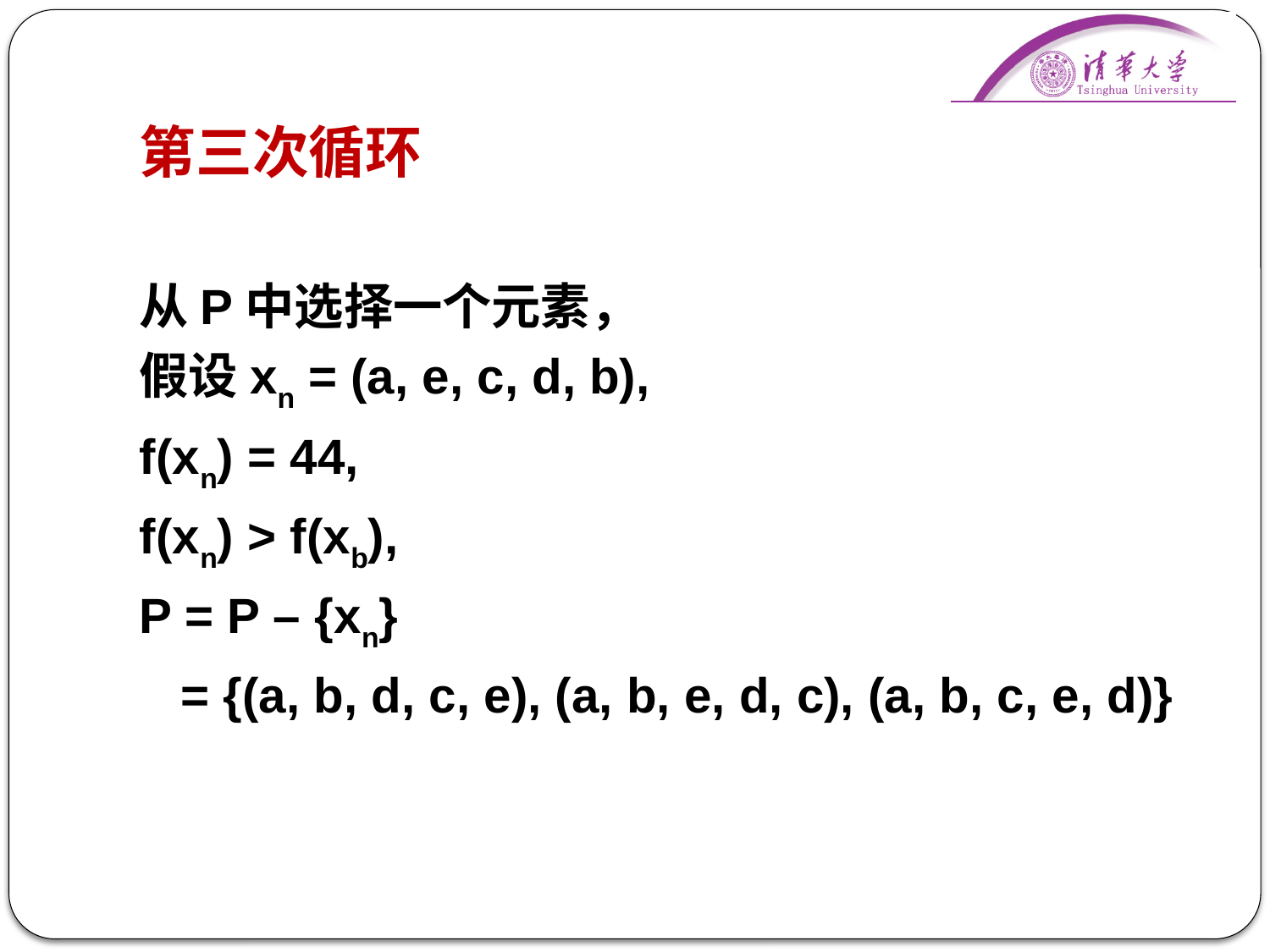

# 第三次循环
从P中选择一个元素，
假设xn = (a, e, c, d, b),
f(xn) = 44,
f(xn) > f(xb),
P = P – {xn}
   = {(a, b, d, c, e), (a, b, e, d, c), (a, b, c, e, d)}